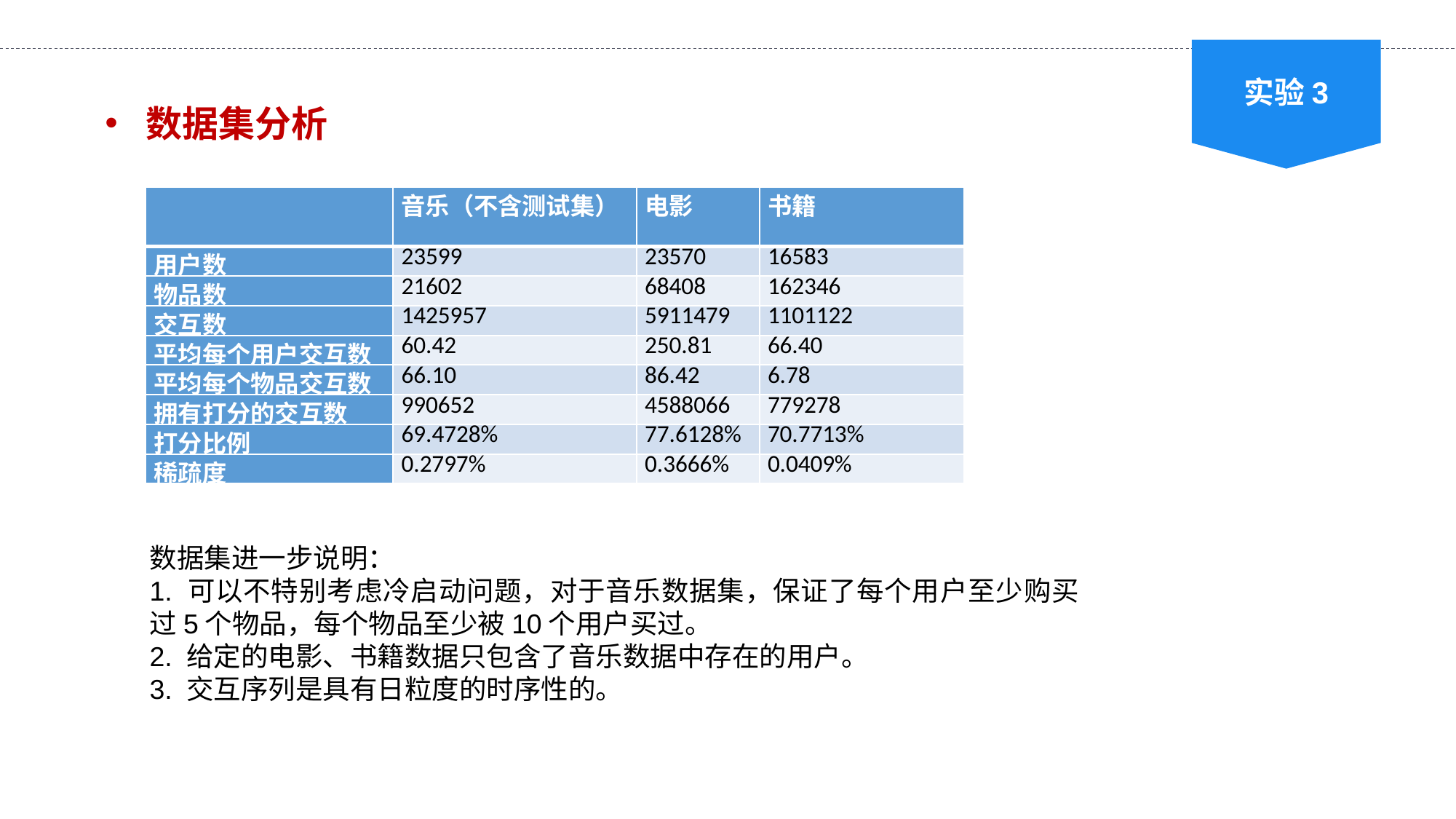

实验3
数据集分析

|  | 音乐（不含测试集） | 电影 | 书籍 |
| --- | --- | --- | --- |
| 用户数 | 23599 | 23570 | 16583 |
| 物品数 | 21602 | 68408 | 162346 |
| 交互数 | 1425957 | 5911479 | 1101122 |
| 平均每个用户交互数 | 60.42 | 250.81 | 66.40 |
| 平均每个物品交互数 | 66.10 | 86.42 | 6.78 |
| 拥有打分的交互数 | 990652 | 4588066 | 779278 |
| 打分比例 | 69.4728% | 77.6128% | 70.7713% |
| 稀疏度 | 0.2797% | 0.3666% | 0.0409% |
数据集进一步说明：
1. 可以不特别考虑冷启动问题，对于音乐数据集，保证了每个用户至少购买过5个物品，每个物品至少被10个用户买过。
2. 给定的电影、书籍数据只包含了音乐数据中存在的用户。
3. 交互序列是具有日粒度的时序性的。